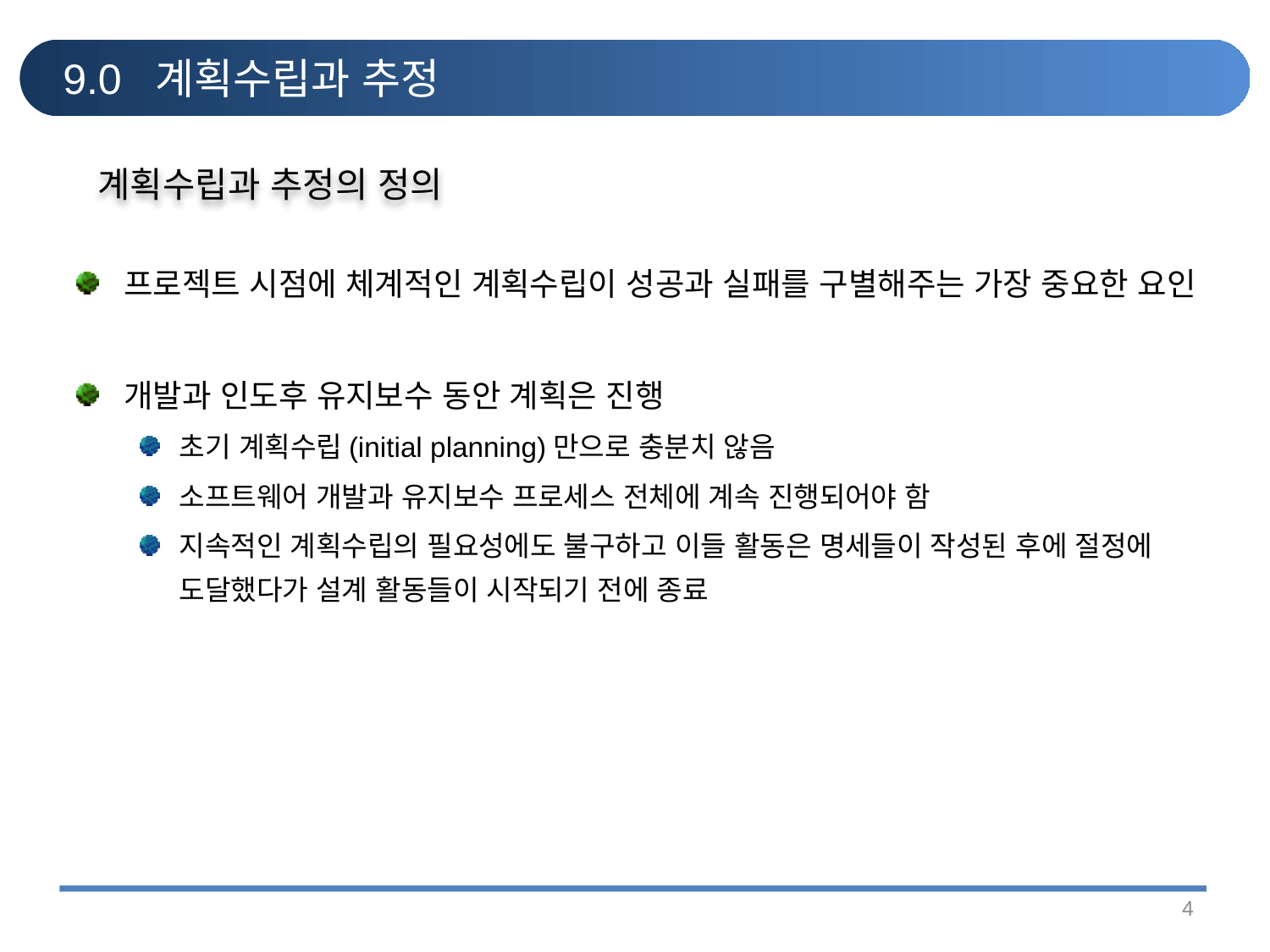

# 9.0  계획수립과 추정
계획수립과 추정의 정의
프로젝트 시점에 체계적인 계획수립이 성공과 실패를 구별해주는 가장 중요한 요인

개발과 인도후 유지보수 동안 계획은 진행
초기 계획수립(initial planning)만으로 충분치 않음
소프트웨어 개발과 유지보수 프로세스 전체에 계속 진행되어야 함
지속적인 계획수립의 필요성에도 불구하고 이들 활동은 명세들이 작성된 후에 절정에 도달했다가 설계 활동들이 시작되기 전에 종료
4